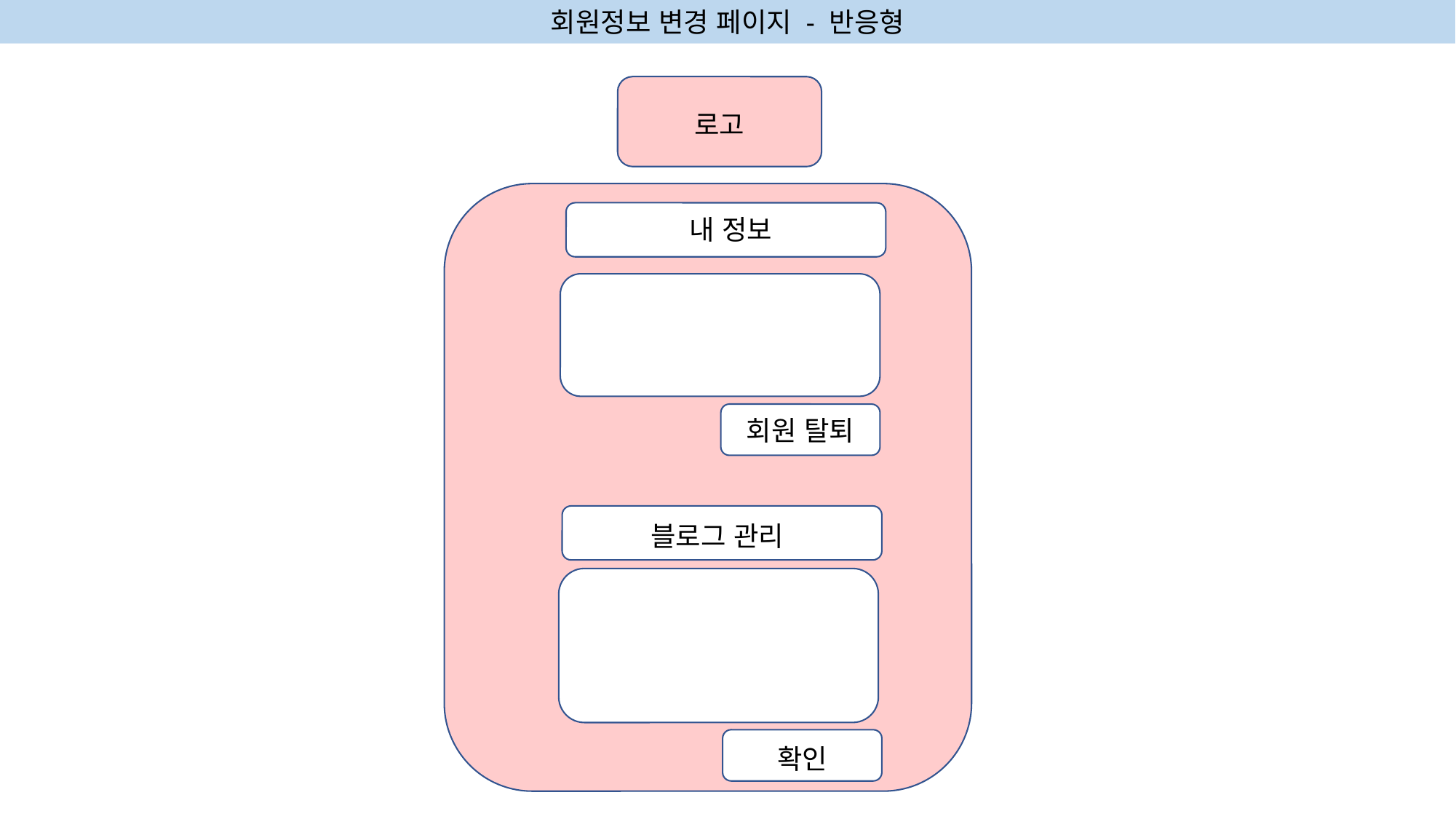

회원정보 변경 페이지 - 반응형

로고

내 정보

회원 탈퇴

블로그 관리

확인